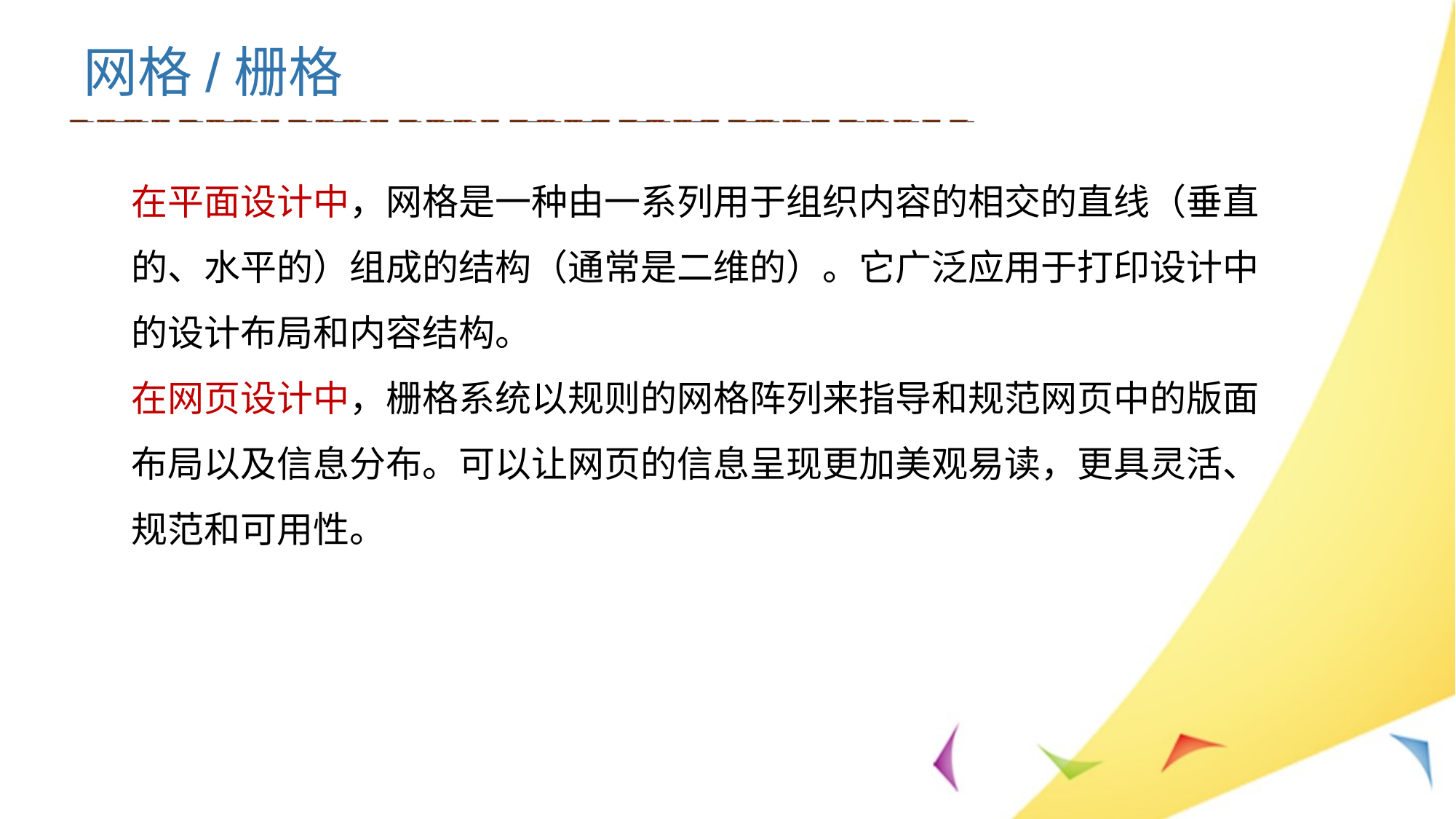

# 网格/栅格
在平面设计中，网格是一种由一系列用于组织内容的相交的直线（垂直的、水平的）组成的结构（通常是二维的）。它广泛应用于打印设计中的设计布局和内容结构。
在网页设计中，栅格系统以规则的网格阵列来指导和规范网页中的版面布局以及信息分布。可以让网页的信息呈现更加美观易读，更具灵活、规范和可用性。